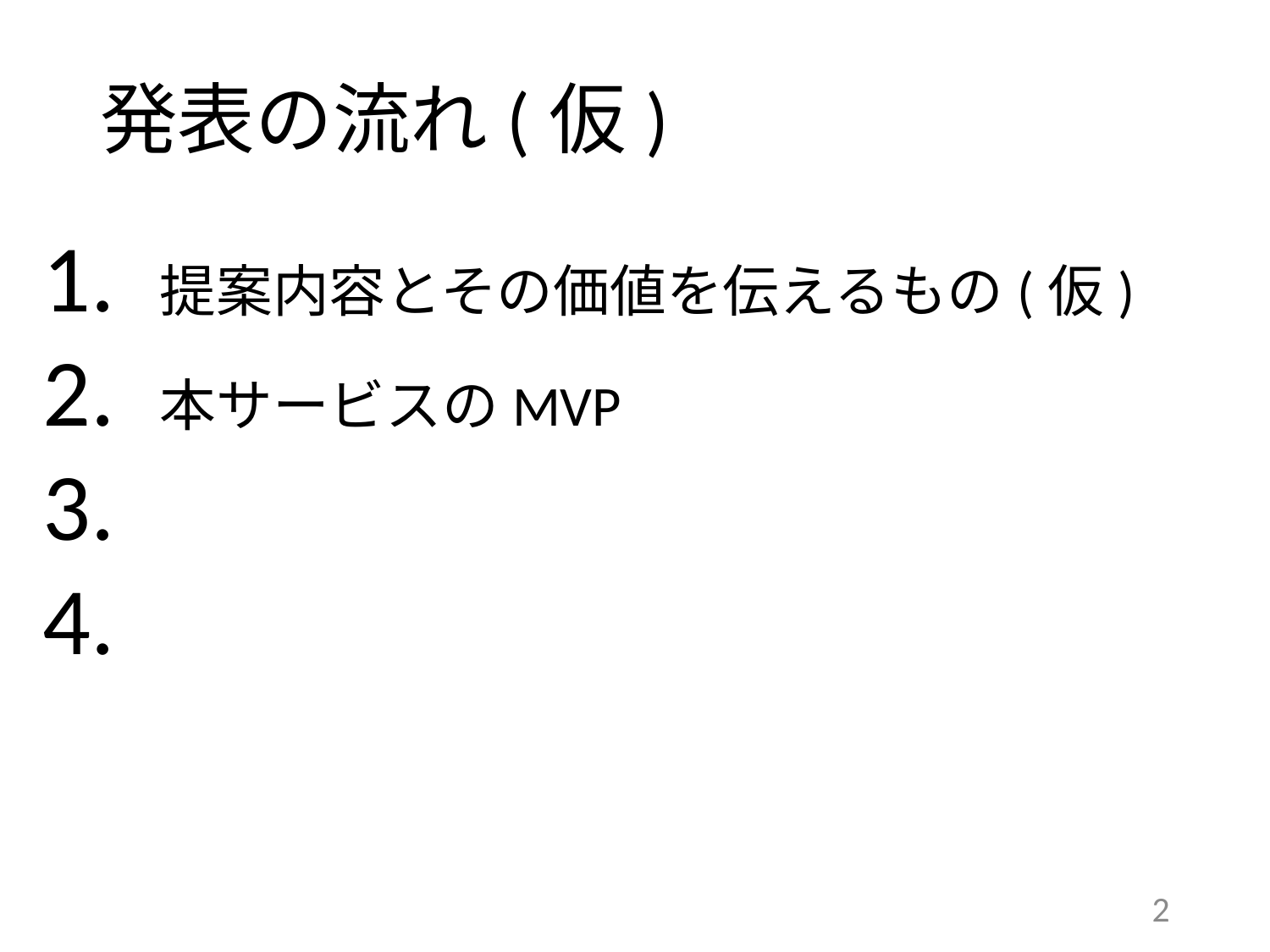

# 発表の流れ(仮)
1. 提案内容とその価値を伝えるもの(仮)
2. 本サービスのMVP
3.
4.
2